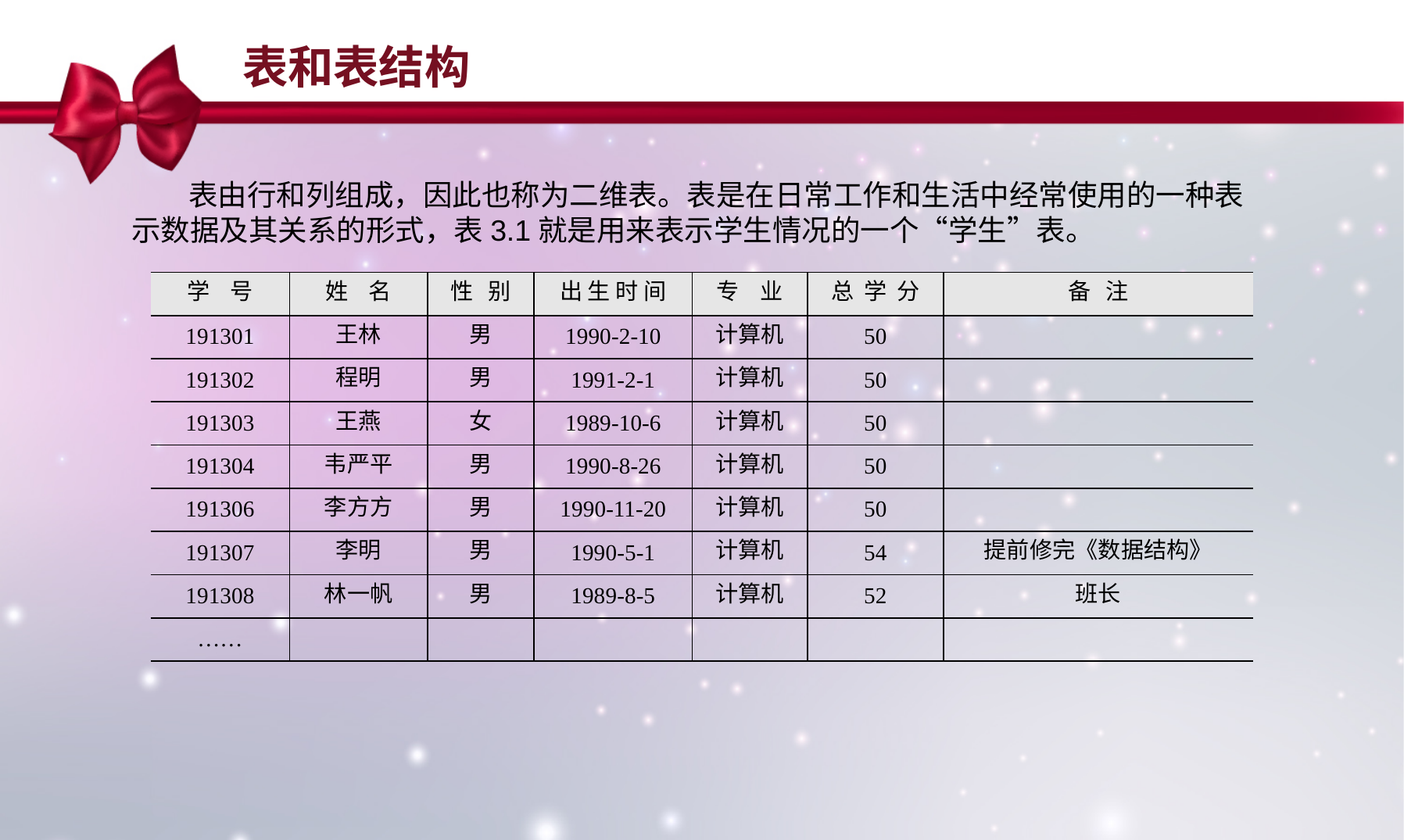

表和表结构
表由行和列组成，因此也称为二维表。表是在日常工作和生活中经常使用的一种表示数据及其关系的形式，表3.1就是用来表示学生情况的一个“学生”表。
| 学 号 | 姓 名 | 性 别 | 出 生 时 间 | 专 业 | 总 学 分 | 备 注 |
| --- | --- | --- | --- | --- | --- | --- |
| 191301 | 王林 | 男 | 1990-2-10 | 计算机 | 50 |  |
| 191302 | 程明 | 男 | 1991-2-1 | 计算机 | 50 |  |
| 191303 | 王燕 | 女 | 1989-10-6 | 计算机 | 50 |  |
| 191304 | 韦严平 | 男 | 1990-8-26 | 计算机 | 50 |  |
| 191306 | 李方方 | 男 | 1990-11-20 | 计算机 | 50 |  |
| 191307 | 李明 | 男 | 1990-5-1 | 计算机 | 54 | 提前修完《数据结构》 |
| 191308 | 林一帆 | 男 | 1989-8-5 | 计算机 | 52 | 班长 |
| …… |  |  |  |  |  |  |